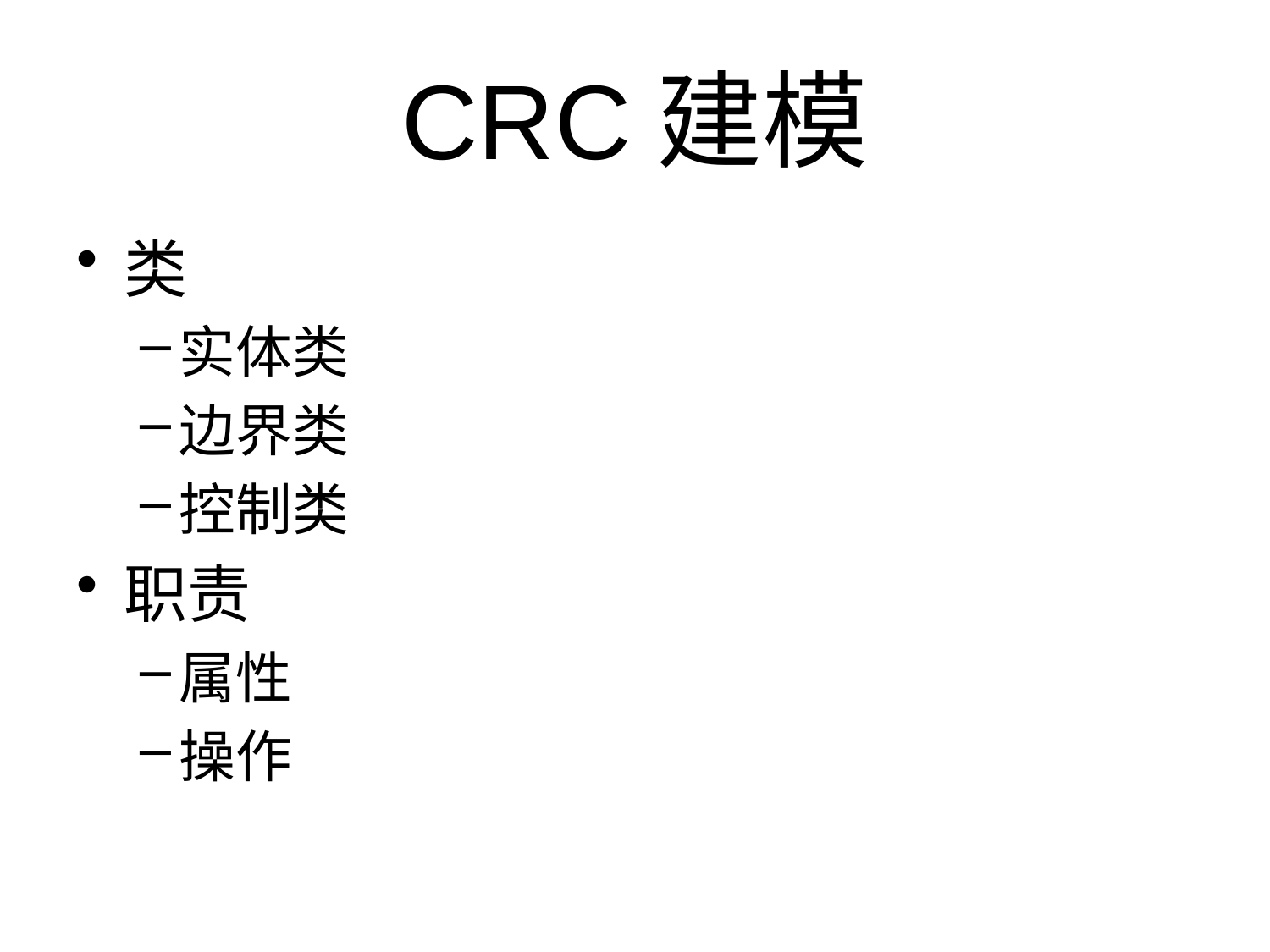

# CRC建模
类
实体类
边界类
控制类
职责
属性
操作